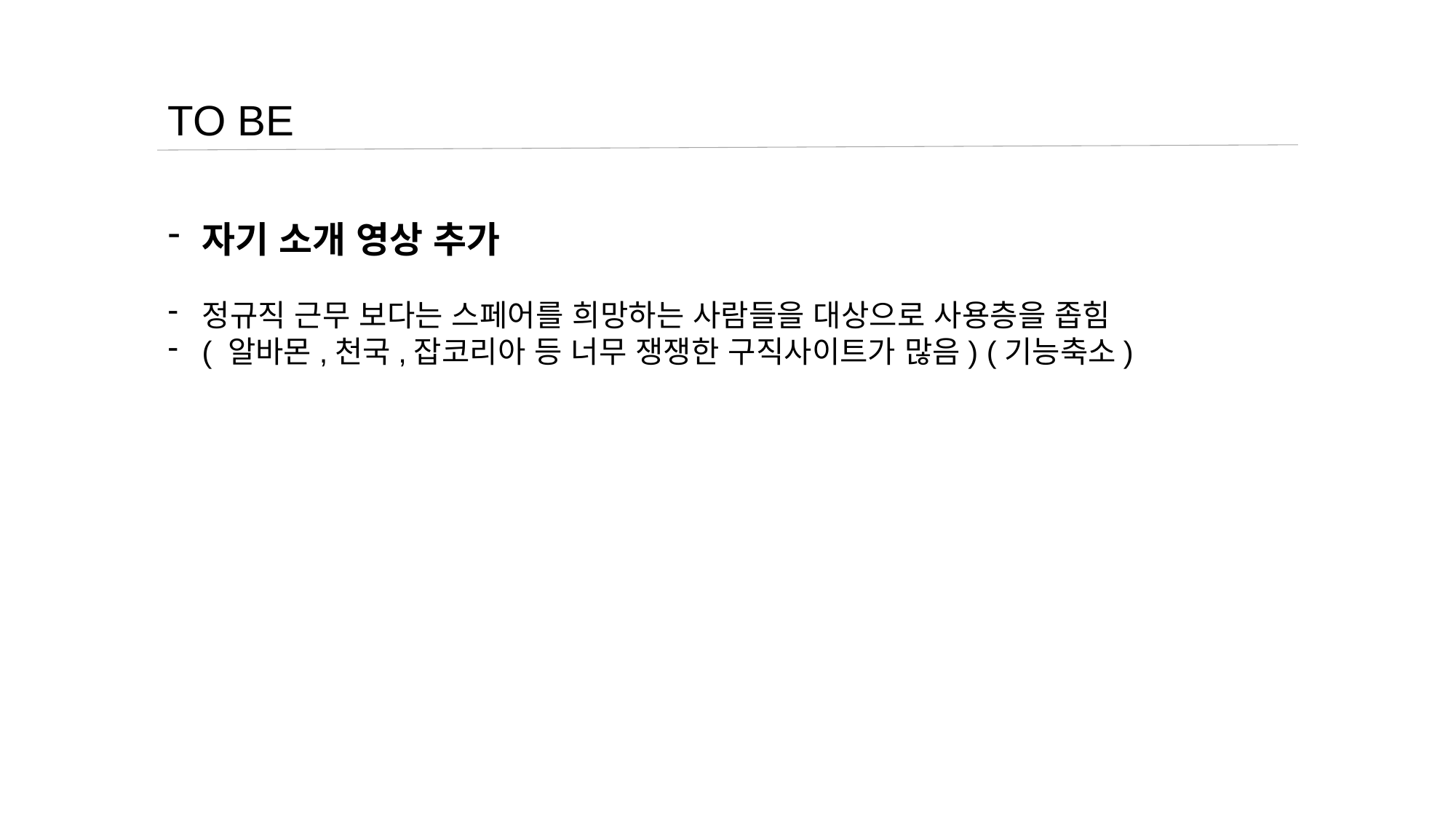

TO BE

자기 소개 영상 추가

정규직 근무 보다는 스페어를 희망하는 사람들을 대상으로 사용층을 좁힘
( 알바몬,천국,잡코리아 등 너무 쟁쟁한 구직사이트가 많음) (기능축소)